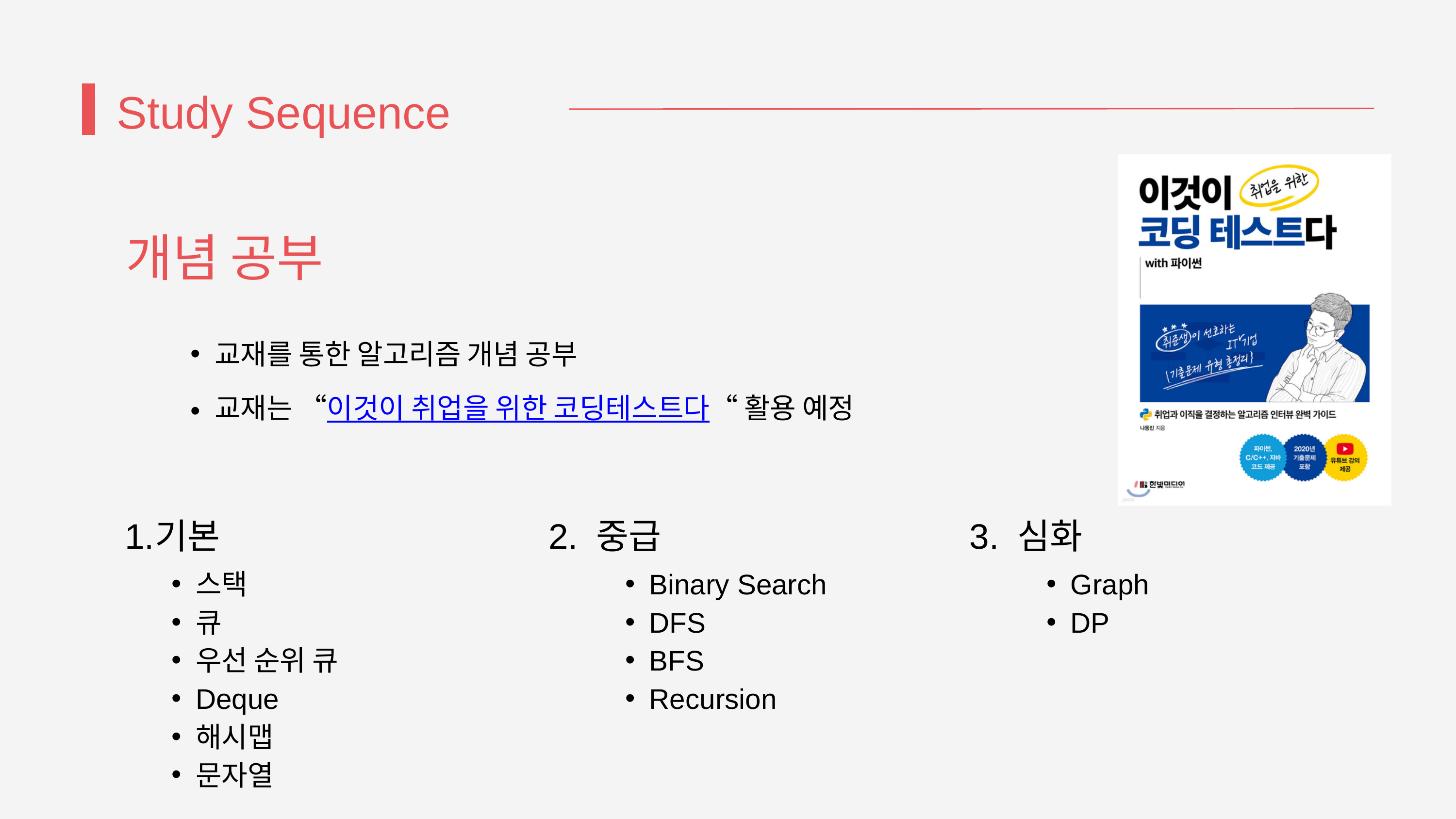

Study Sequence

개념 공부
교재를 통한 알고리즘 개념 공부
교재는 “이것이 취업을 위한 코딩테스트다“ 활용 예정
기본
2. 중급
3. 심화
스택
큐
우선 순위 큐
Deque
해시맵
문자열
Binary Search
DFS
BFS
Recursion
Graph
DP